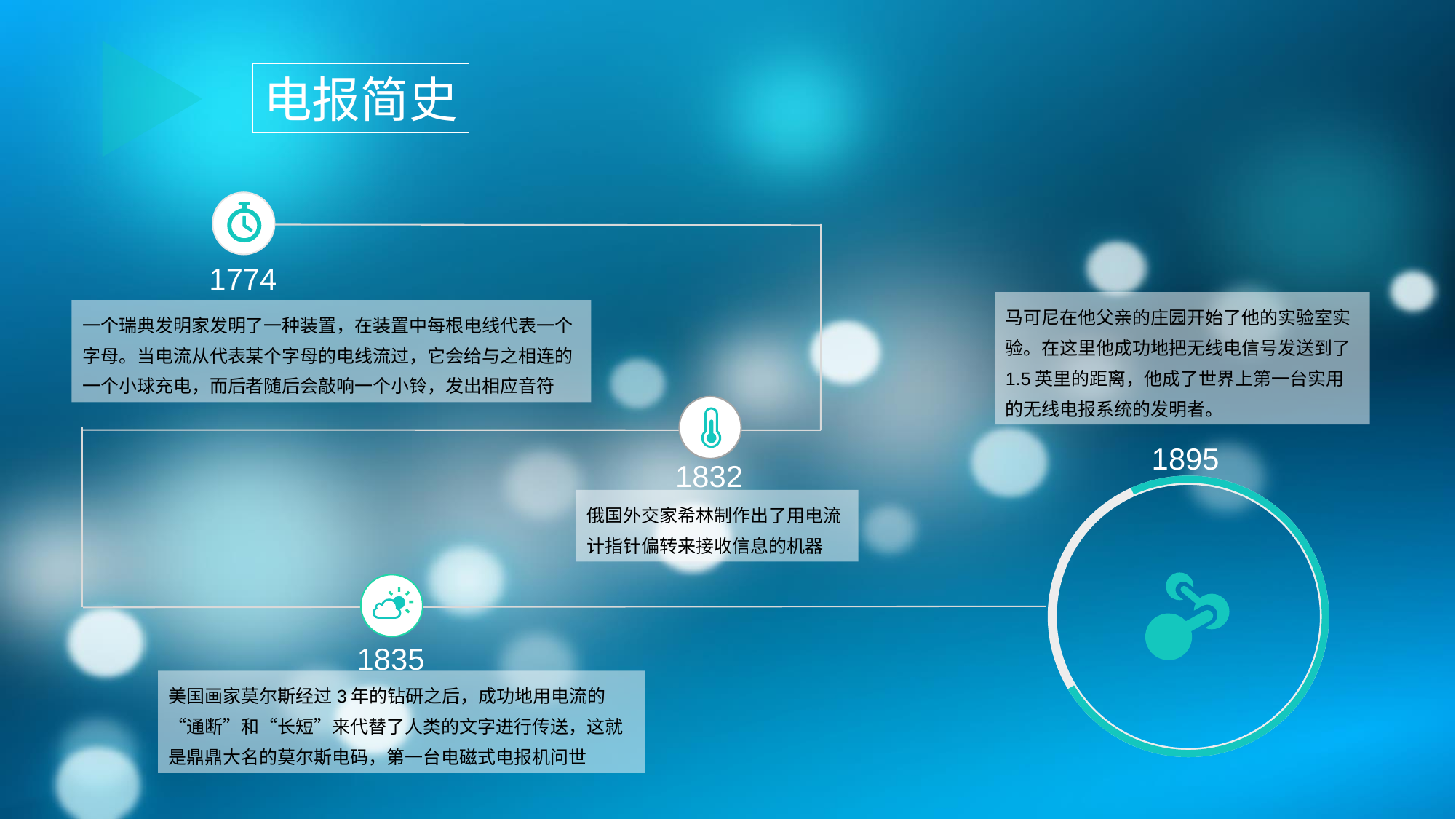

电报简史

1774
马可尼在他父亲的庄园开始了他的实验室实验。在这里他成功地把无线电信号发送到了1.5英里的距离，他成了世界上第一台实用的无线电报系统的发明者。
一个瑞典发明家发明了一种装置，在装置中每根电线代表一个字母。当电流从代表某个字母的电线流过，它会给与之相连的一个小球充电，而后者随后会敲响一个小铃，发出相应音符

1895
1832

俄国外交家希林制作出了用电流计指针偏转来接收信息的机器

1835
美国画家莫尔斯经过3年的钻研之后，成功地用电流的“通断”和“长短”来代替了人类的文字进行传送，这就是鼎鼎大名的莫尔斯电码，第一台电磁式电报机问世